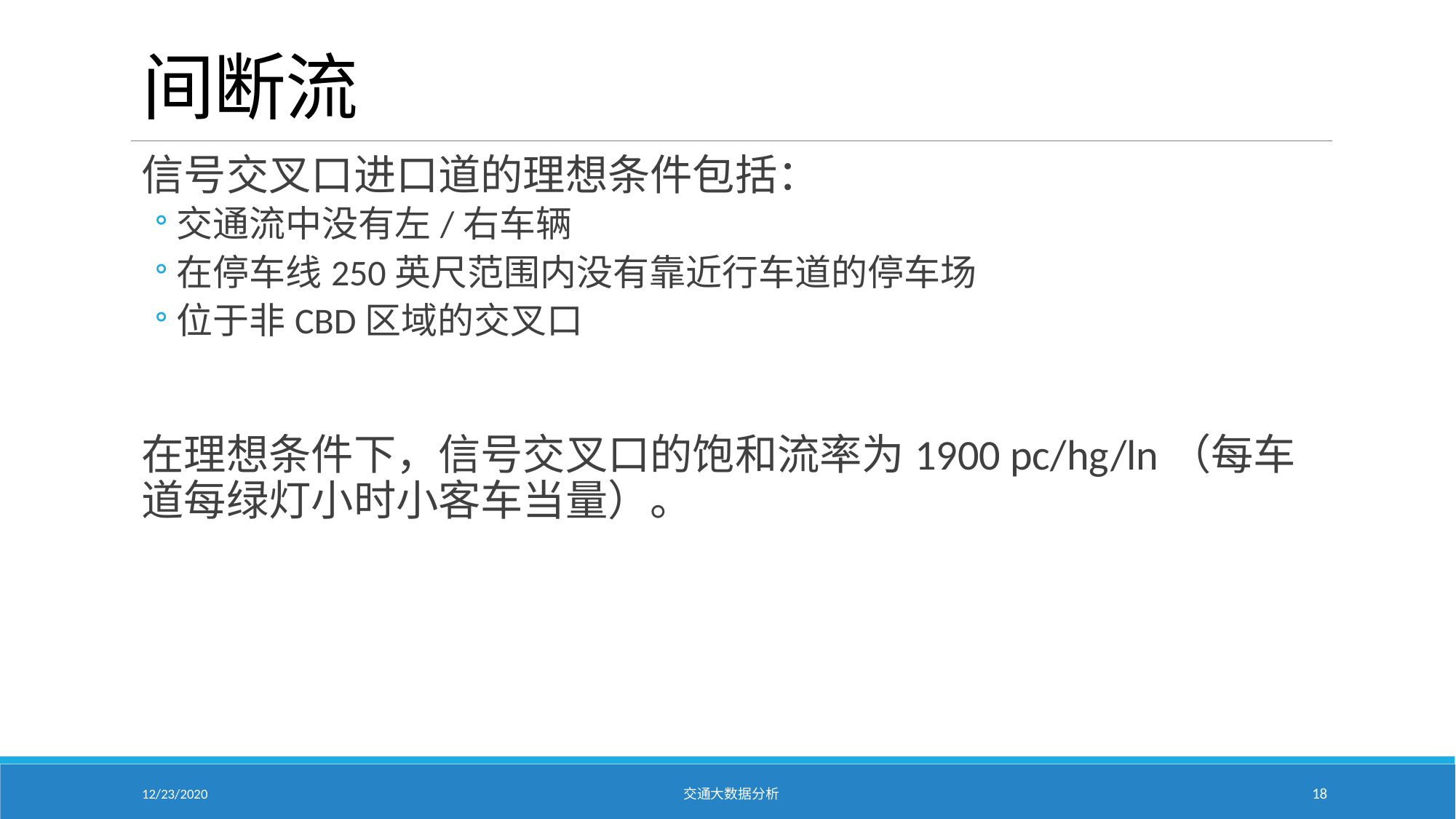

# 间断流
信号交叉口进口道的理想条件包括：
交通流中没有左/右车辆
在停车线250英尺范围内没有靠近行车道的停车场
位于非CBD区域的交叉口

在理想条件下，信号交叉口的饱和流率为1900 pc/hg/ln（每车道每绿灯小时小客车当量）。
12/23/2020
交通大数据分析
18